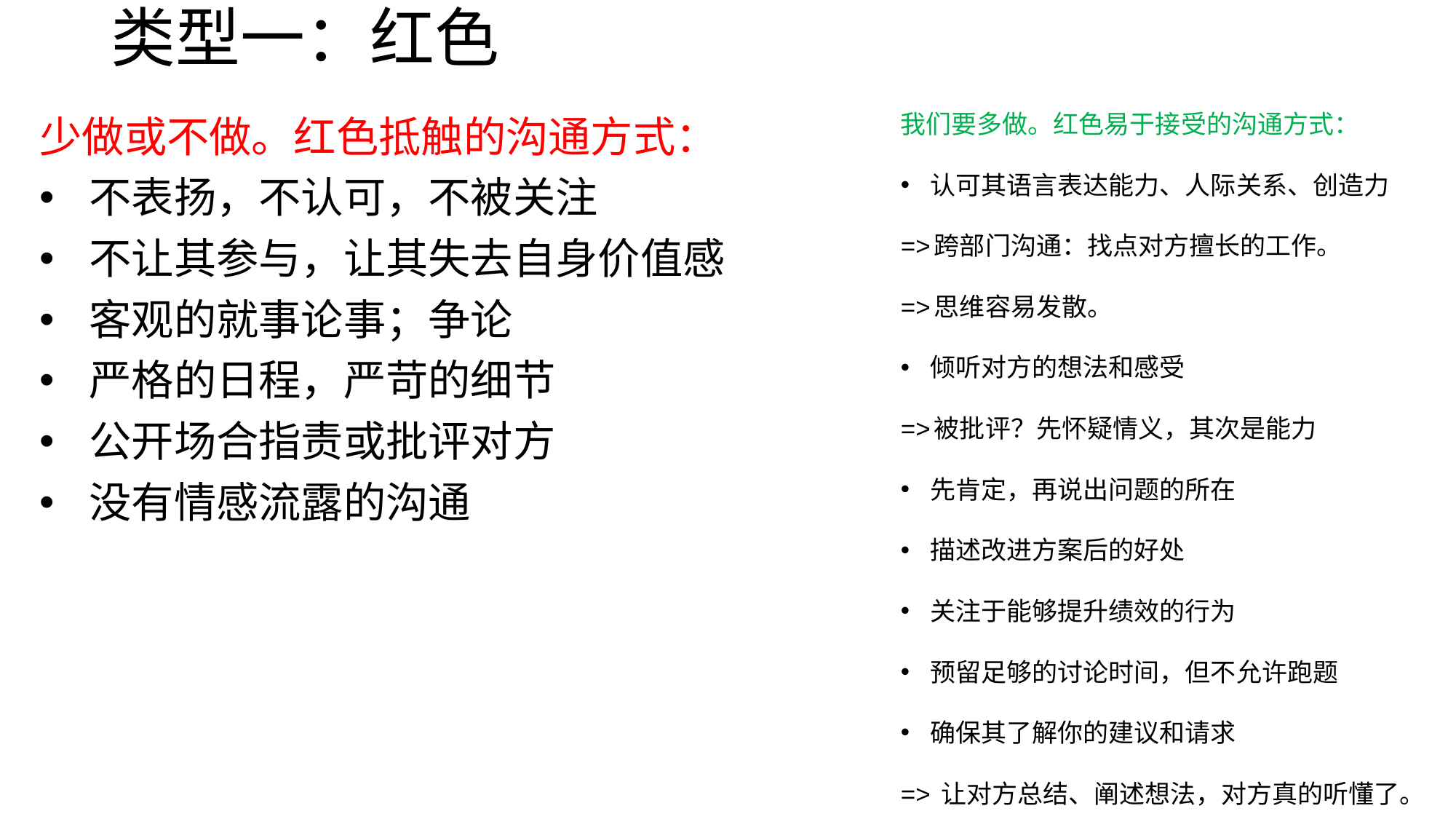

# 类型一：红色
我们要多做。红色易于接受的沟通方式：
认可其语言表达能力、人际关系、创造力
=>跨部门沟通：找点对方擅长的工作。
=>思维容易发散。
倾听对方的想法和感受
=>被批评？先怀疑情义，其次是能力
先肯定，再说出问题的所在
描述改进方案后的好处
关注于能够提升绩效的行为
预留足够的讨论时间，但不允许跑题
确保其了解你的建议和请求
=> 让对方总结、阐述想法，对方真的听懂了。
少做或不做。红色抵触的沟通方式：
不表扬，不认可，不被关注
不让其参与，让其失去自身价值感
客观的就事论事；争论
严格的日程，严苛的细节
公开场合指责或批评对方
没有情感流露的沟通